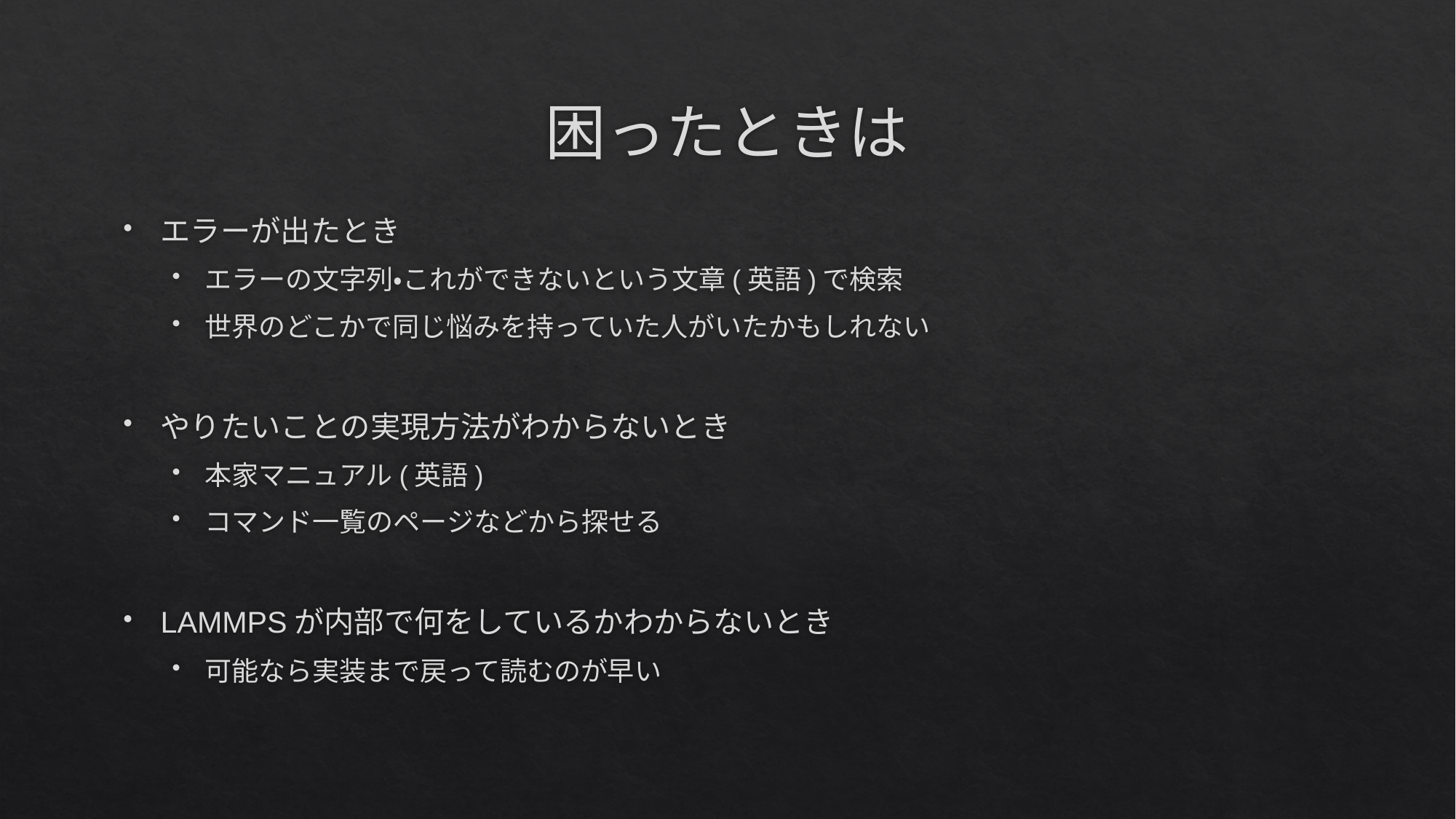

# 困ったときは
エラーが出たとき
エラーの文字列・これができないという文章(英語)で検索
世界のどこかで同じ悩みを持っていた人がいたかもしれない

やりたいことの実現方法がわからないとき
本家マニュアル(英語)
コマンド一覧のページなどから探せる

LAMMPSが内部で何をしているかわからないとき
可能なら実装まで戻って読むのが早い